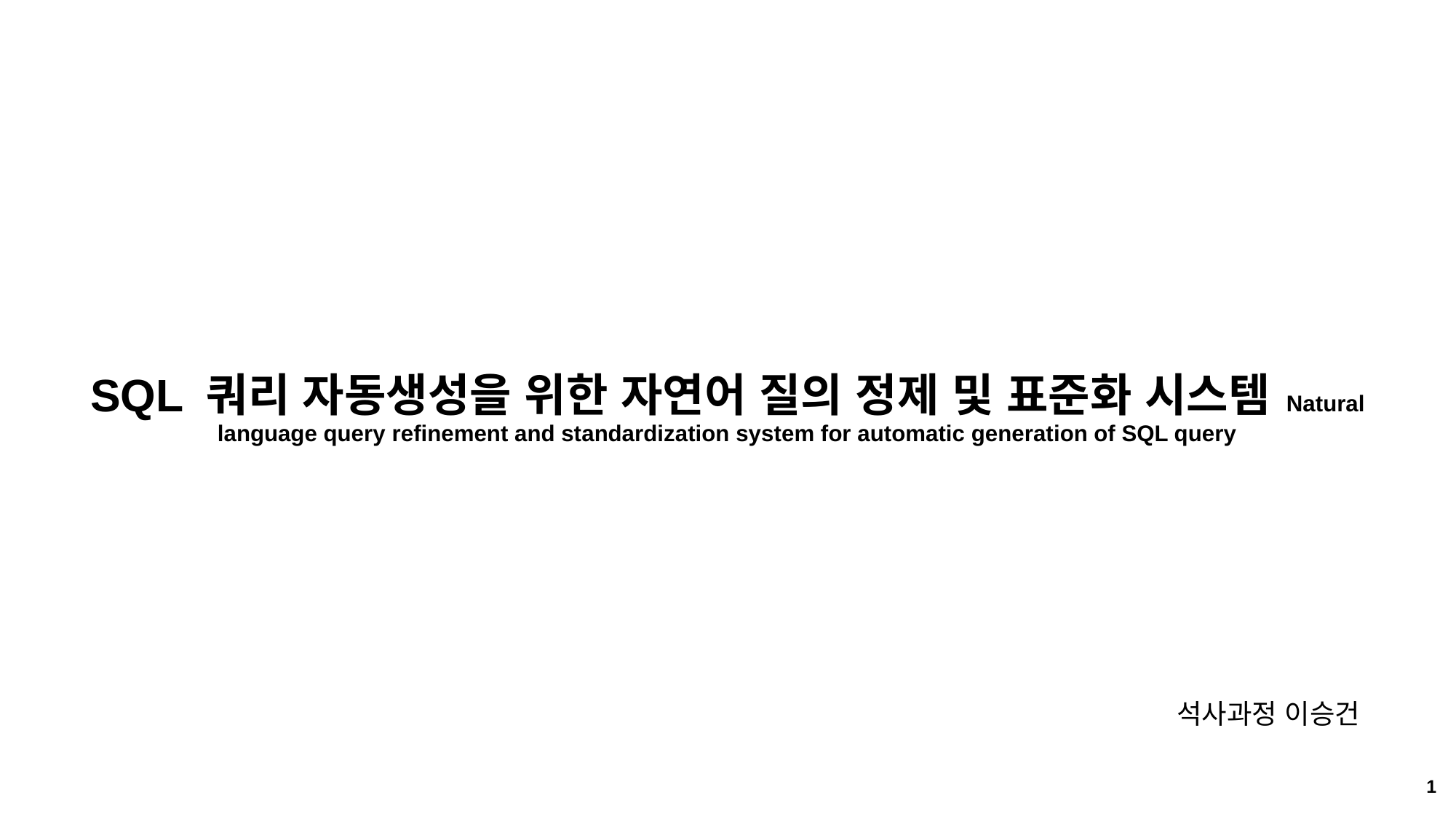

# SQL 쿼리 자동생성을 위한 자연어 질의 정제 및 표준화 시스템 Natural language query refinement and standardization system for automatic generation of SQL query
석사과정 이승건
1